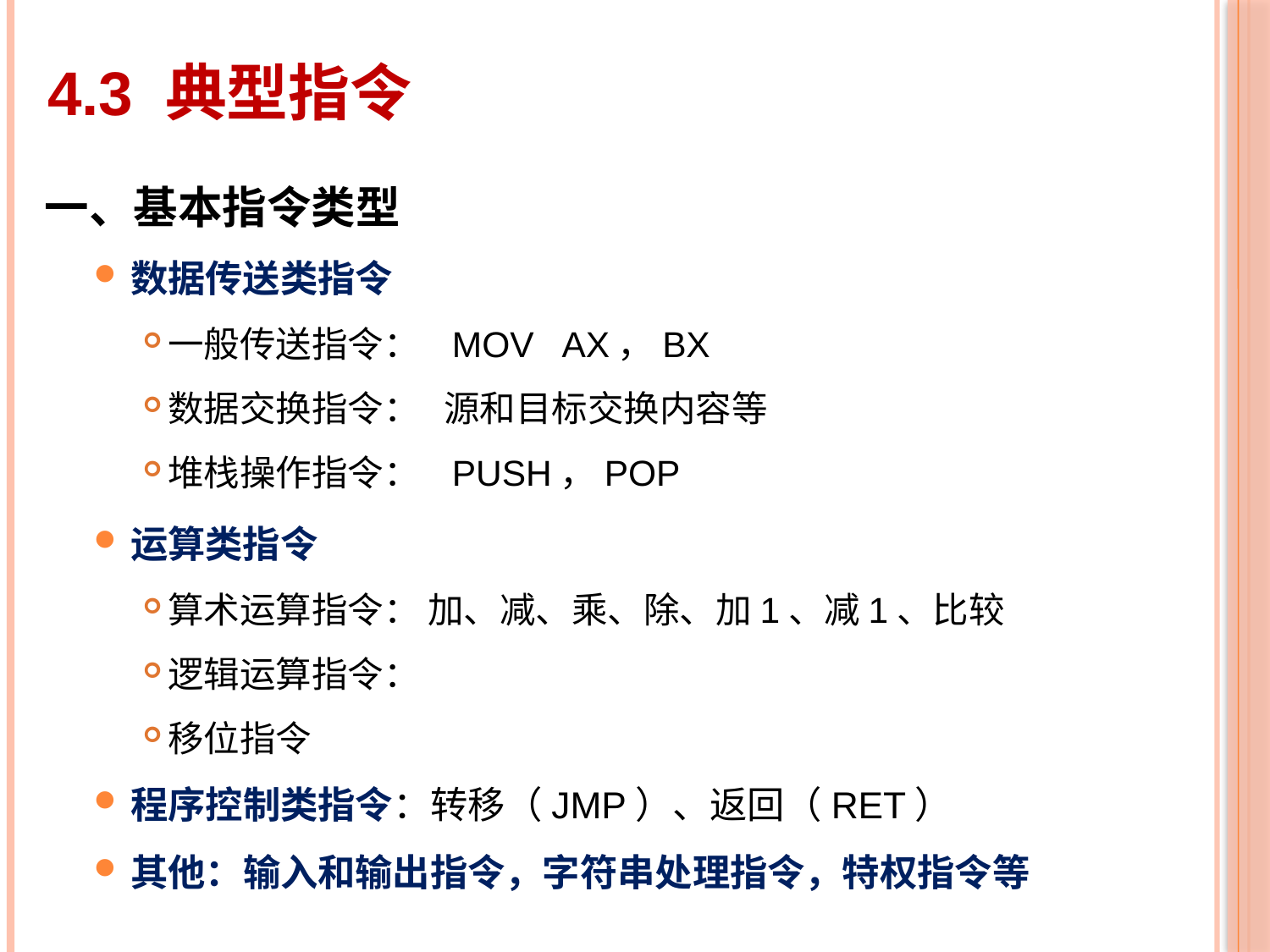

# 4.3 典型指令
40
一、基本指令类型
数据传送类指令
一般传送指令：   MOV   AX，BX
数据交换指令：   源和目标交换内容等
堆栈操作指令：   PUSH，POP
运算类指令
算术运算指令： 加、减、乘、除、加1、减1、比较
逻辑运算指令：
移位指令
程序控制类指令：转移（JMP）、返回（RET）
其他：输入和输出指令，字符串处理指令，特权指令等